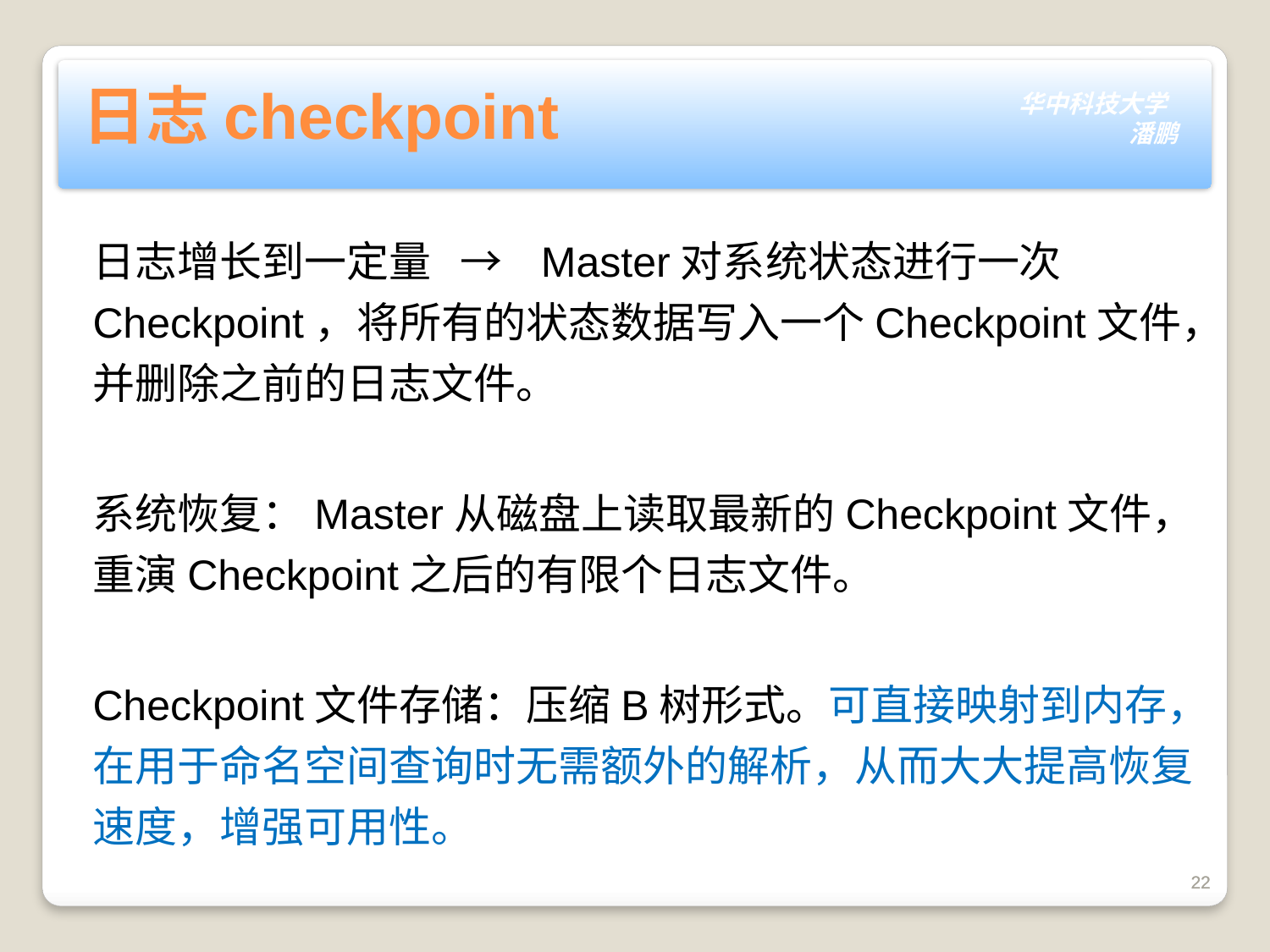

日志checkpoint
日志增长到一定量   →   Master对系统状态进行一次Checkpoint，将所有的状态数据写入一个Checkpoint文件，并删除之前的日志文件。

系统恢复：Master从磁盘上读取最新的Checkpoint文件，重演Checkpoint之后的有限个日志文件。

Checkpoint文件存储：压缩B树形式。可直接映射到内存，在用于命名空间查询时无需额外的解析，从而大大提高恢复速度，增强可用性。
22
22